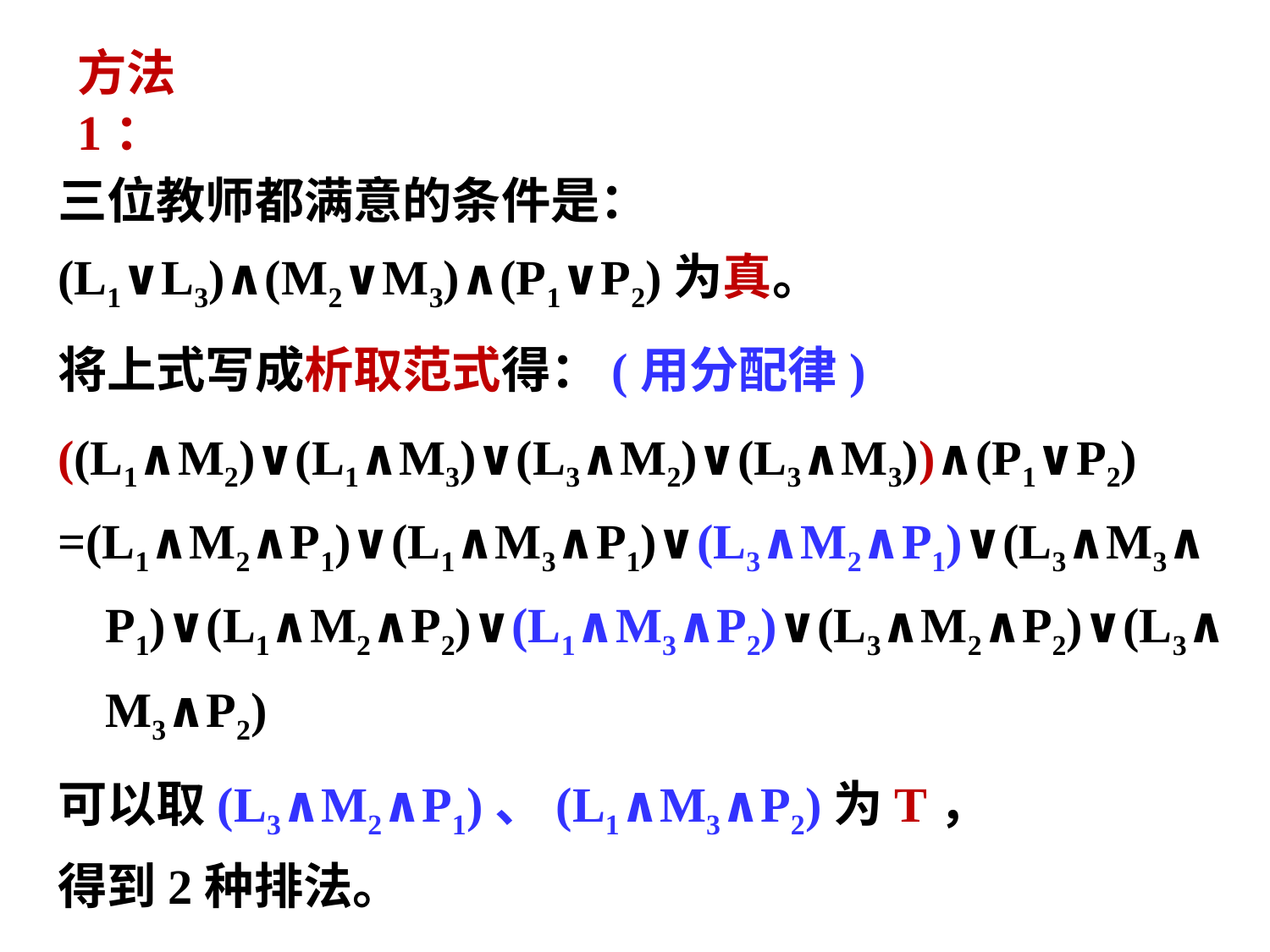

# 方法1：
三位教师都满意的条件是：
(L1∨L3)∧(M2∨M3)∧(P1∨P2)为真。
将上式写成析取范式得：(用分配律)
((L1∧M2)∨(L1∧M3)∨(L3∧M2)∨(L3∧M3))∧(P1∨P2)
=(L1∧M2∧P1)∨(L1∧M3∧P1)∨(L3∧M2∧P1)∨(L3∧M3∧P1)∨(L1∧M2∧P2)∨(L1∧M3∧P2)∨(L3∧M2∧P2)∨(L3∧M3∧P2)
可以取(L3∧M2∧P1)、(L1∧M3∧P2)为T，
得到2种排法。